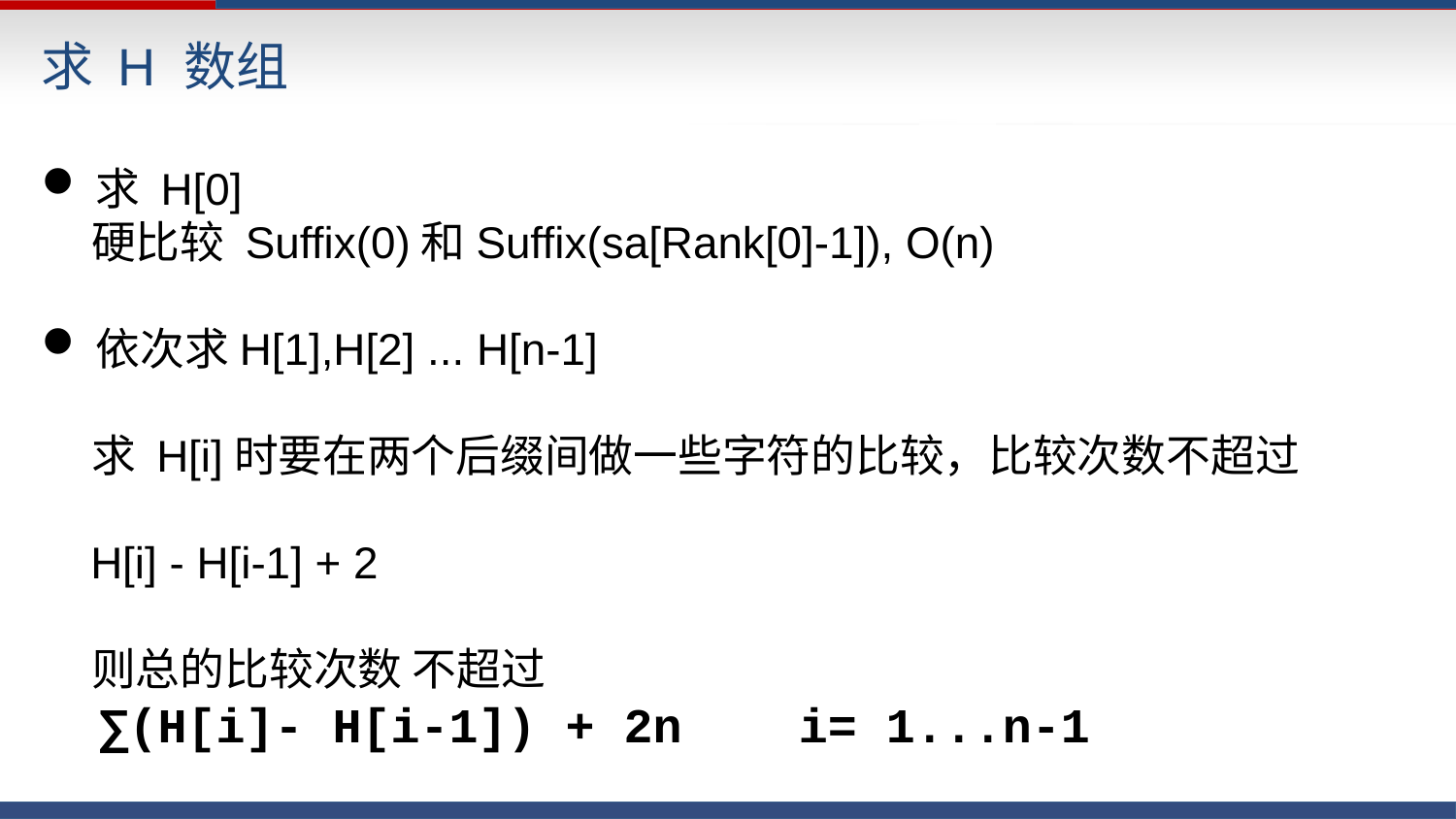

求 H 数组

求 H[0]
    硬比较 Suffix(0)和Suffix(sa[Rank[0]-1]), O(n)

依次求H[1],H[2] ... H[n-1]

    求 H[i]时要在两个后缀间做一些字符的比较，比较次数不超过

    H[i] - H[i-1] + 2

    则总的比较次数 不超过
  ∑(H[i]- H[i-1]) + 2n    i= 1...n-1